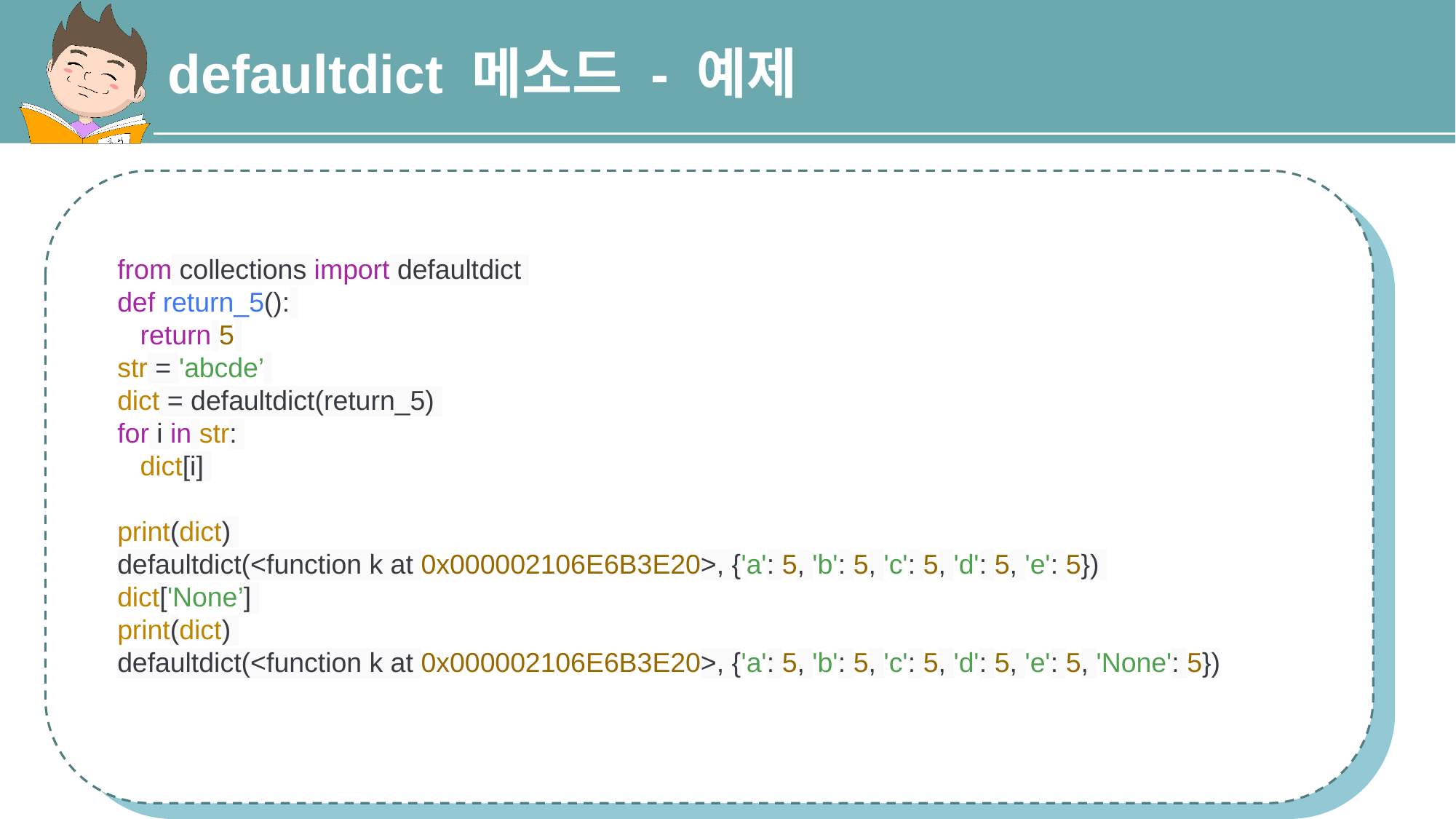

defaultdict 메소드 - 예제

from collections import defaultdict
def return_5():
   return 5
str = 'abcde’
dict = defaultdict(return_5)
for i in str:
   dict[i]

print(dict)
defaultdict(<function k at 0x000002106E6B3E20>, {'a': 5, 'b': 5, 'c': 5, 'd': 5, 'e': 5})
dict['None’]
print(dict)
defaultdict(<function k at 0x000002106E6B3E20>, {'a': 5, 'b': 5, 'c': 5, 'd': 5, 'e': 5, 'None': 5})